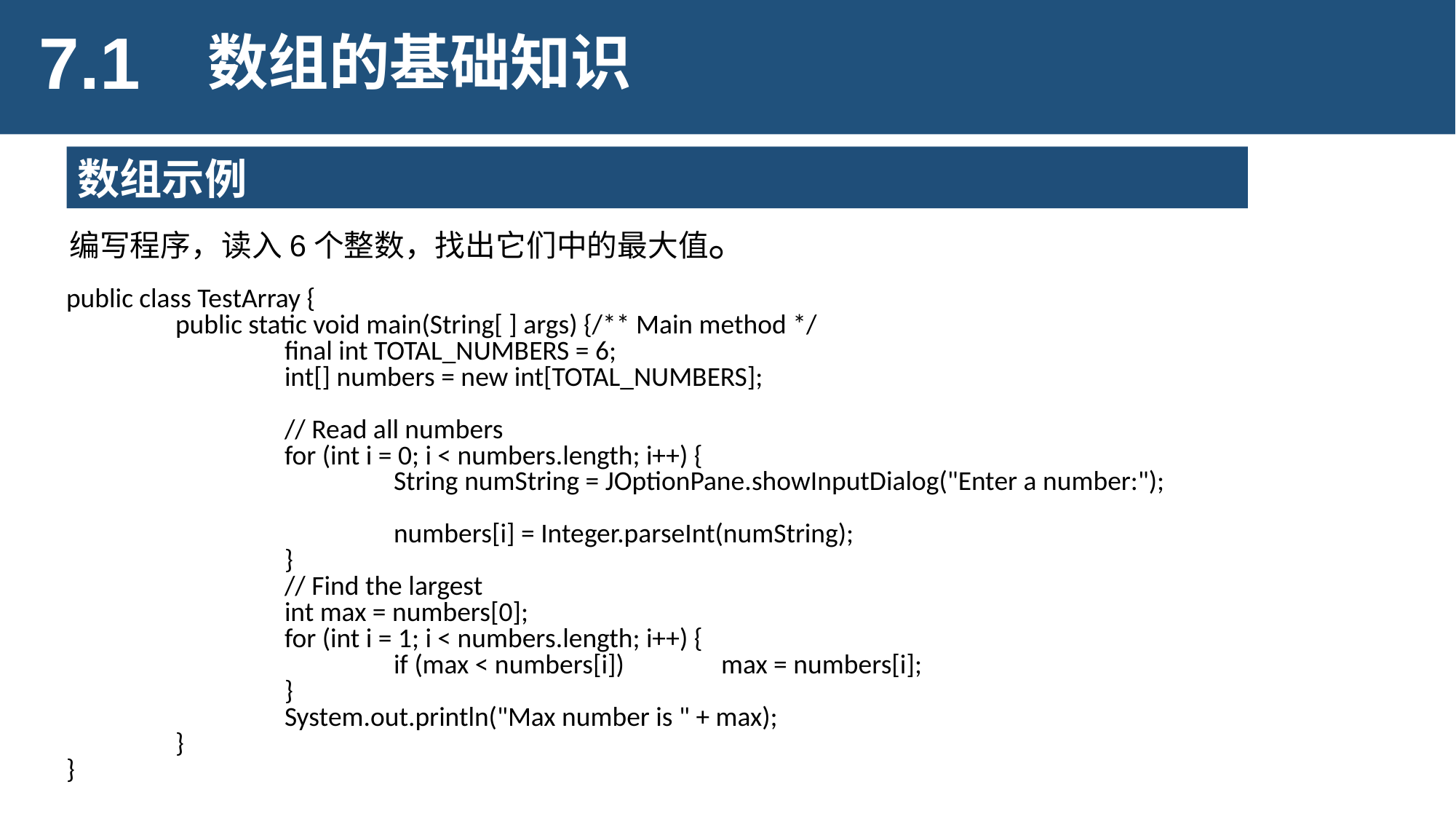

7.1
数组的基础知识
数组示例
编写程序，读入6个整数，找出它们中的最大值。

public class TestArray {
	public static void main(String[ ] args) {/** Main method */
		final int TOTAL_NUMBERS = 6;
		int[] numbers = new int[TOTAL_NUMBERS];

		// Read all numbers
		for (int i = 0; i < numbers.length; i++) {
			String numString = JOptionPane.showInputDialog("Enter a number:");

			numbers[i] = Integer.parseInt(numString);
		}
		// Find the largest
		int max = numbers[0];
		for (int i = 1; i < numbers.length; i++) {
			if (max < numbers[i])  	max = numbers[i];
		}
		System.out.println("Max number is " + max);
	}
}